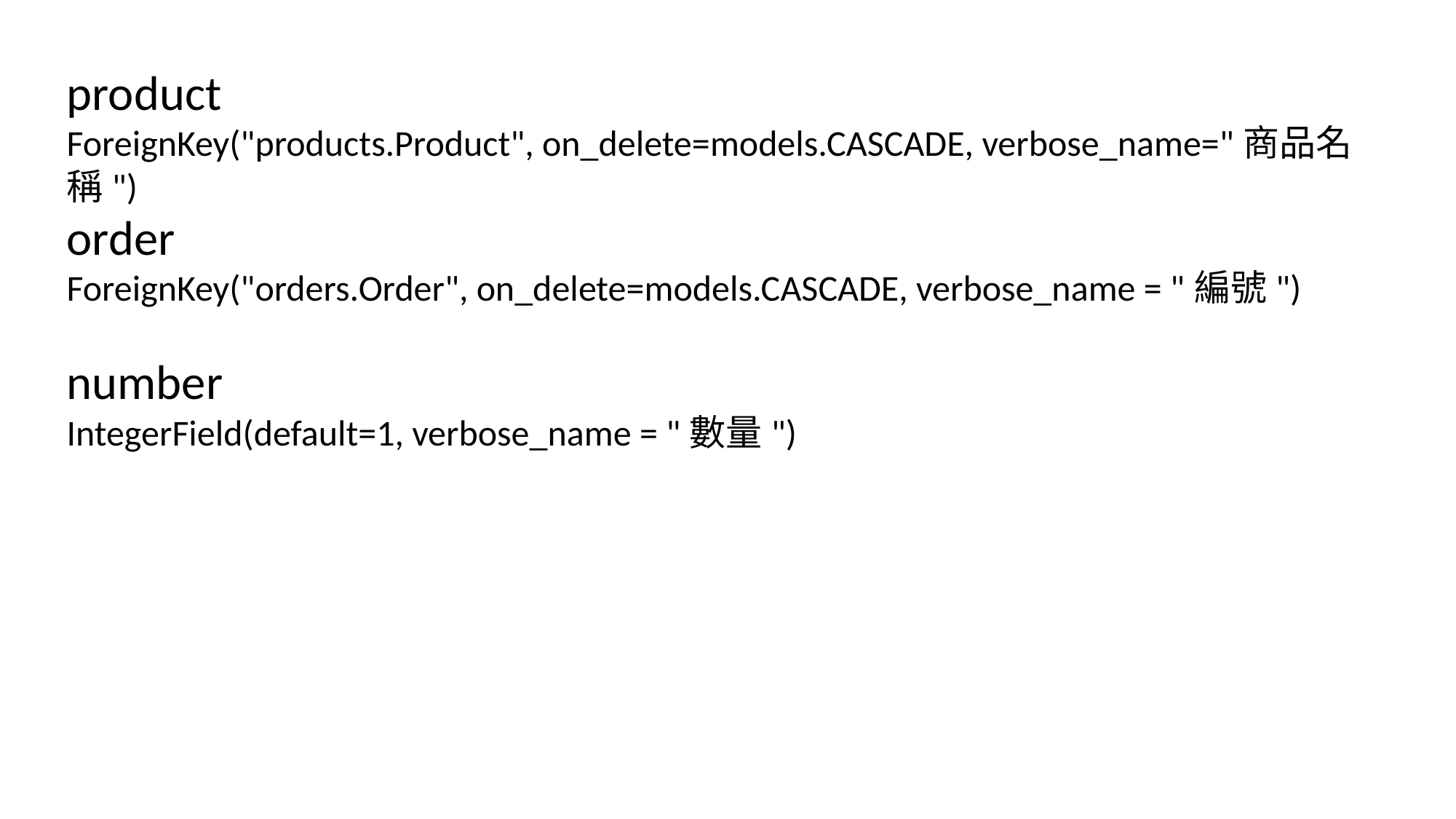

product
ForeignKey("products.Product", on_delete=models.CASCADE, verbose_name="商品名稱")
order
ForeignKey("orders.Order", on_delete=models.CASCADE, verbose_name = "編號")
number
IntegerField(default=1, verbose_name = "數量")